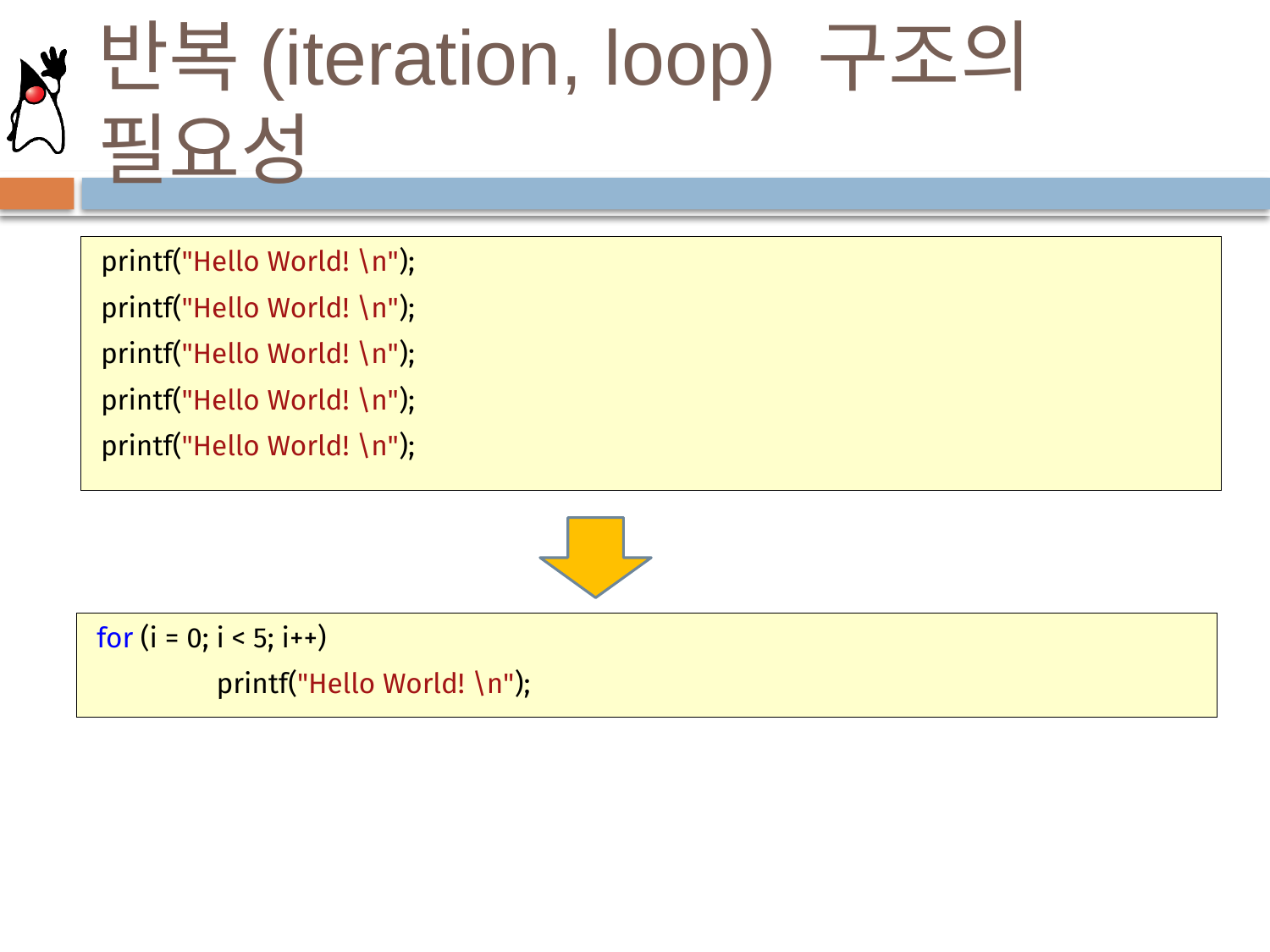

# 반복(iteration, loop) 구조의 필요성
 printf("Hello World! \n");
 printf("Hello World! \n");
 printf("Hello World! \n");
 printf("Hello World! \n");
 printf("Hello World! \n");

 for (i = 0; i < 5; i++)
	printf("Hello World! \n");